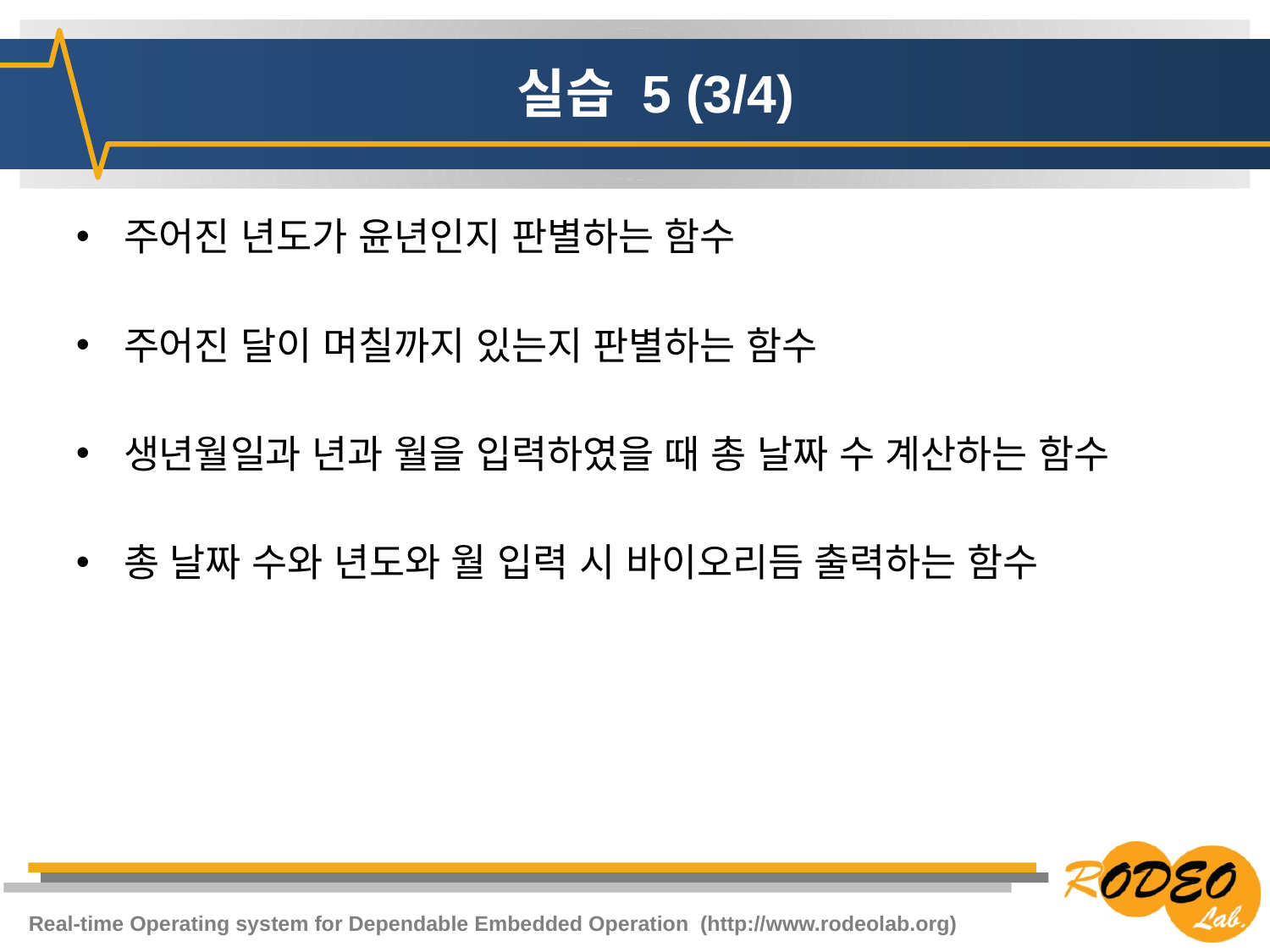

# 실습 5 (3/4)
주어진 년도가 윤년인지 판별하는 함수

주어진 달이 며칠까지 있는지 판별하는 함수

생년월일과 년과 월을 입력하였을 때 총 날짜 수 계산하는 함수

총 날짜 수와 년도와 월 입력 시 바이오리듬 출력하는 함수